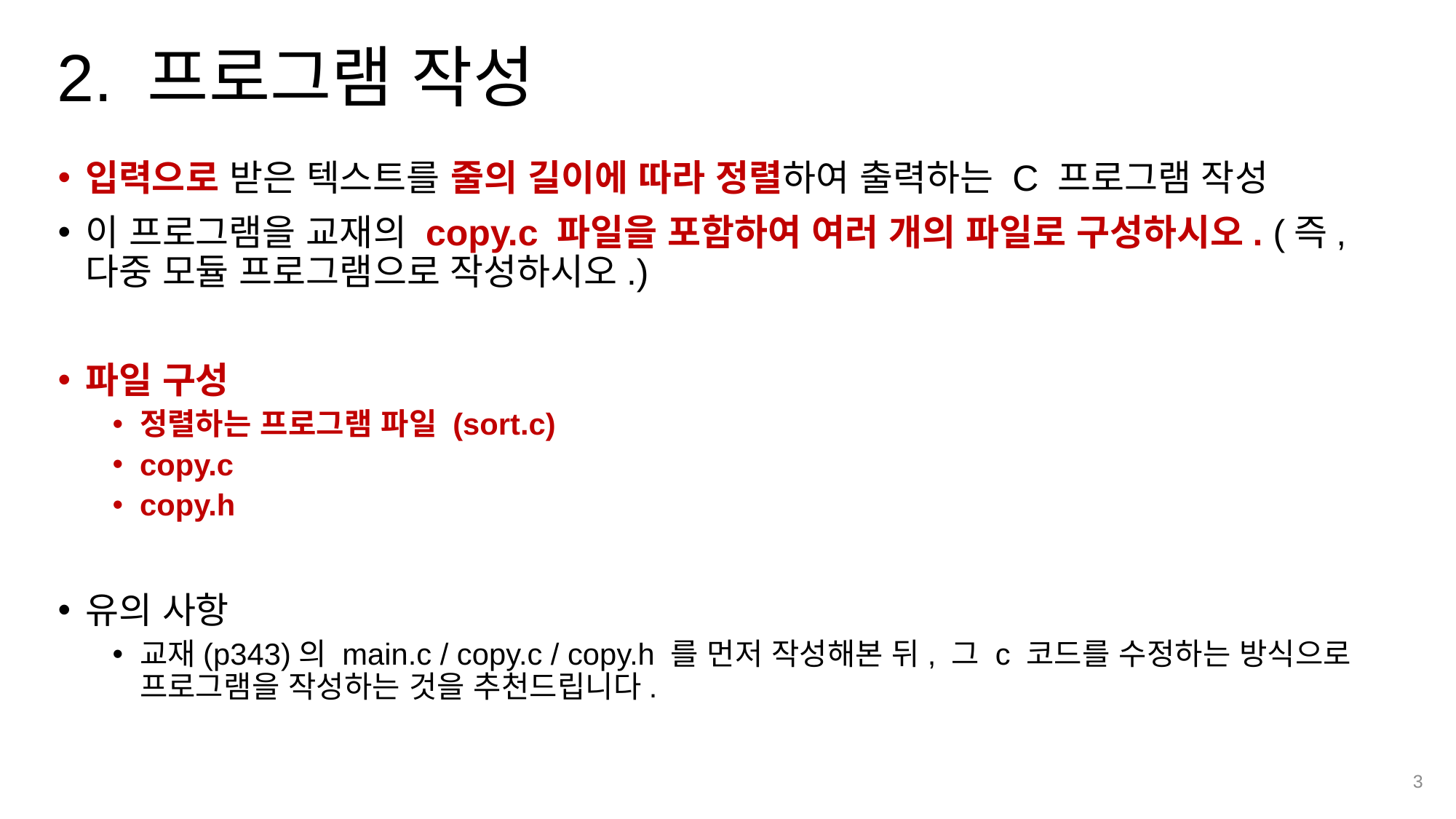

# 2. 프로그램 작성
입력으로 받은 텍스트를 줄의 길이에 따라 정렬하여 출력하는 C 프로그램 작성
이 프로그램을 교재의 copy.c 파일을 포함하여 여러 개의 파일로 구성하시오. (즉, 다중 모듈 프로그램으로 작성하시오.)

파일 구성
정렬하는 프로그램 파일 (sort.c)
copy.c
copy.h

유의 사항
교재(p343)의 main.c / copy.c / copy.h 를 먼저 작성해본 뒤, 그 c 코드를 수정하는 방식으로 프로그램을 작성하는 것을 추천드립니다.
3